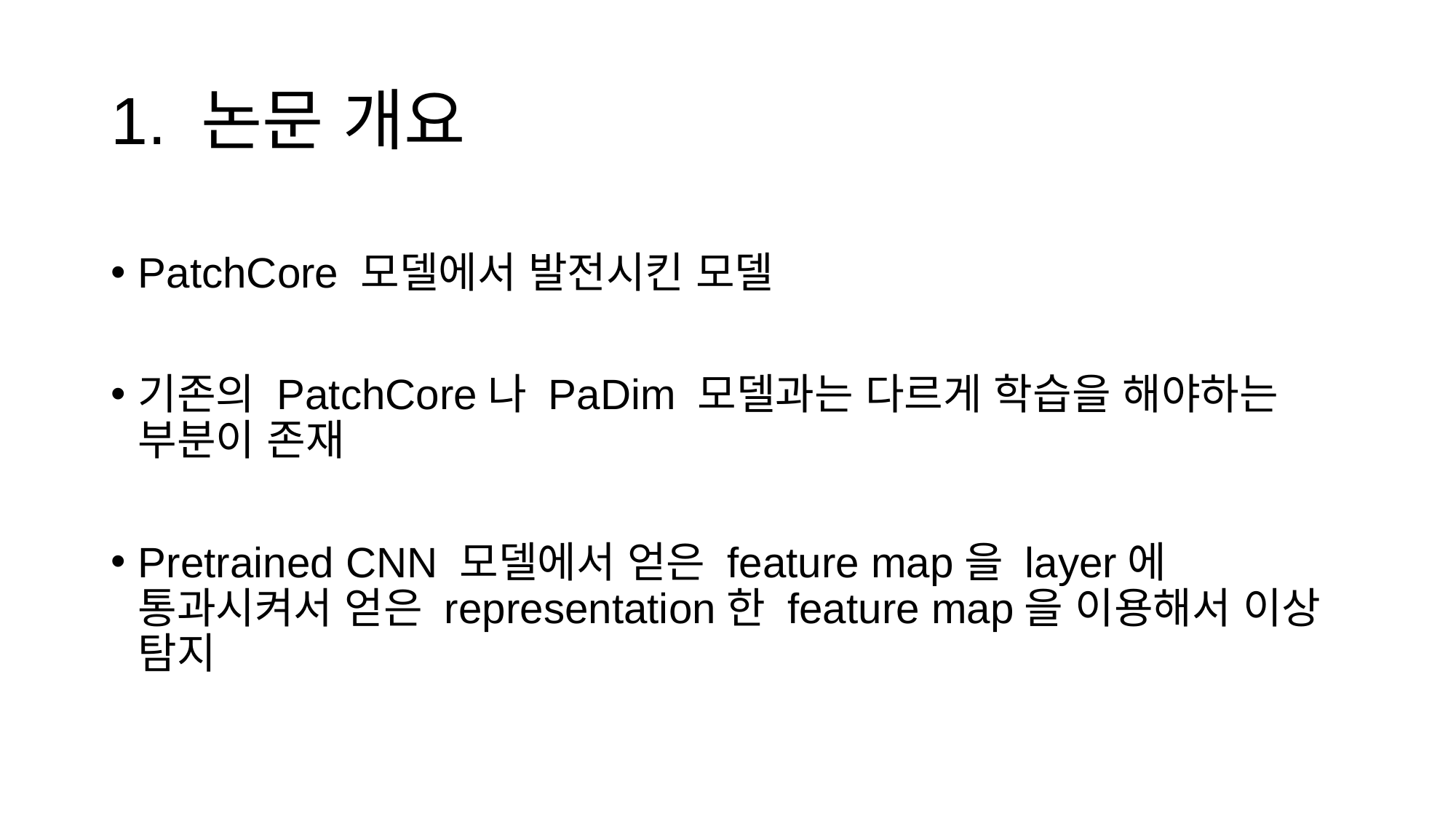

# 1. 논문 개요

PatchCore 모델에서 발전시킨 모델

기존의 PatchCore나 PaDim 모델과는 다르게 학습을 해야하는 부분이 존재

Pretrained CNN 모델에서 얻은 feature map을 layer에 통과시켜서 얻은 representation한 feature map을 이용해서 이상 탐지